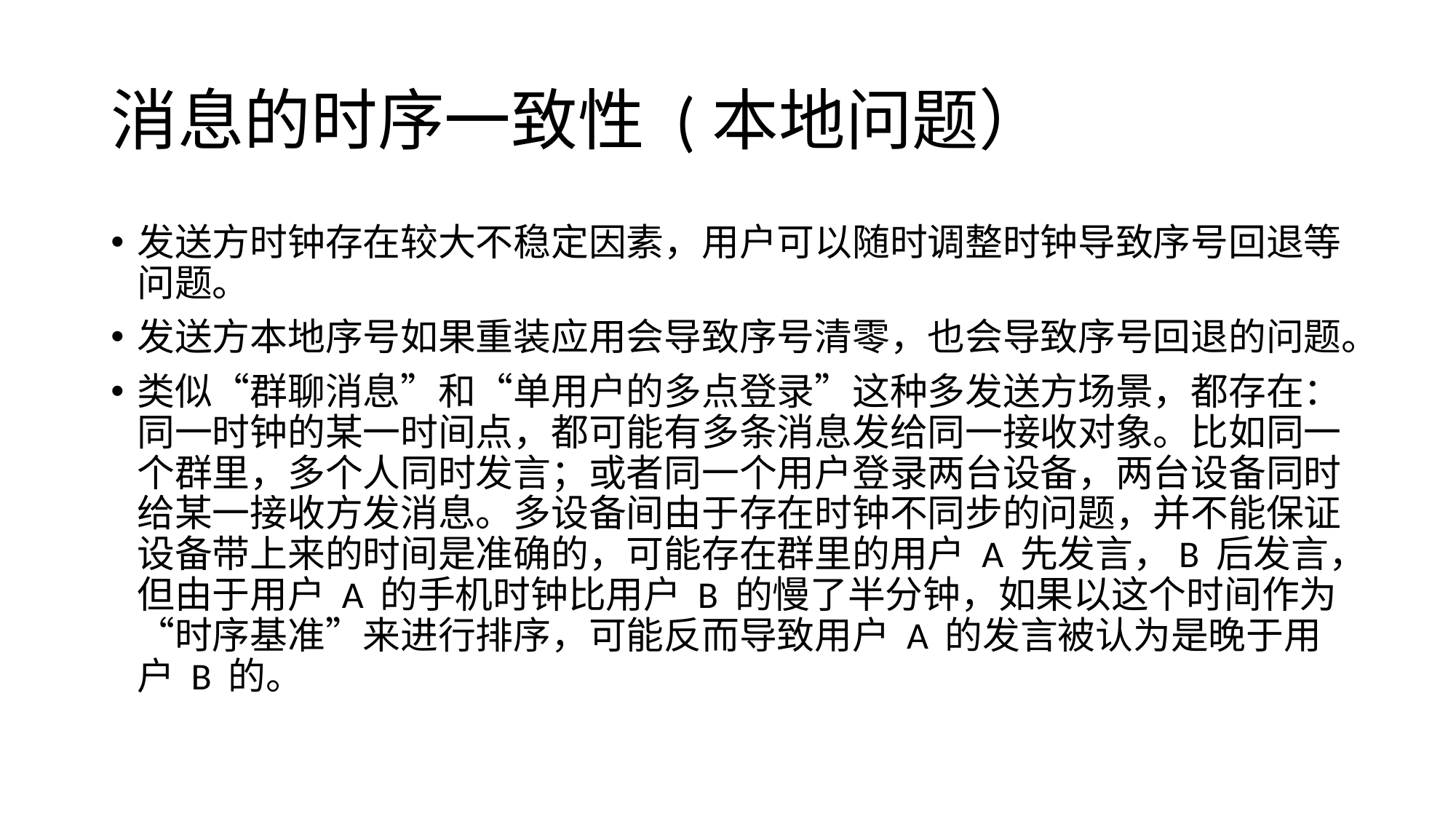

# 消息的时序一致性 (本地问题）
发送方时钟存在较大不稳定因素，用户可以随时调整时钟导致序号回退等问题。
发送方本地序号如果重装应用会导致序号清零，也会导致序号回退的问题。
类似“群聊消息”和“单用户的多点登录”这种多发送方场景，都存在：同一时钟的某一时间点，都可能有多条消息发给同一接收对象。比如同一个群里，多个人同时发言；或者同一个用户登录两台设备，两台设备同时给某一接收方发消息。多设备间由于存在时钟不同步的问题，并不能保证设备带上来的时间是准确的，可能存在群里的用户 A 先发言，B 后发言，但由于用户 A 的手机时钟比用户 B 的慢了半分钟，如果以这个时间作为“时序基准”来进行排序，可能反而导致用户 A 的发言被认为是晚于用户 B 的。